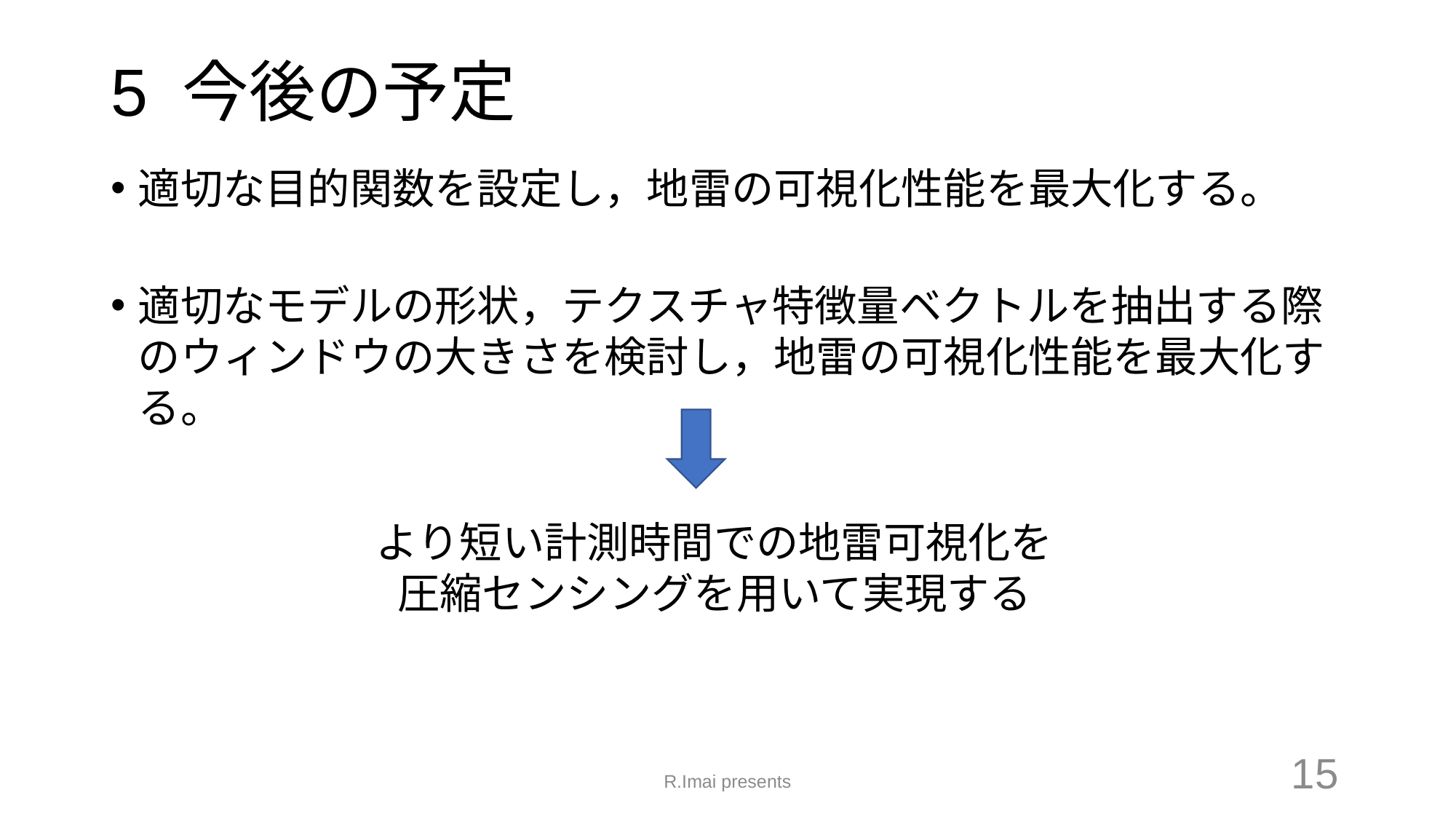

# 5 今後の予定
適切な目的関数を設定し，地雷の可視化性能を最大化する。
適切なモデルの形状，テクスチャ特徴量ベクトルを抽出する際のウィンドウの大きさを検討し，地雷の可視化性能を最大化する。

より短い計測時間での地雷可視化を
圧縮センシングを用いて実現する
15
R.Imai presents